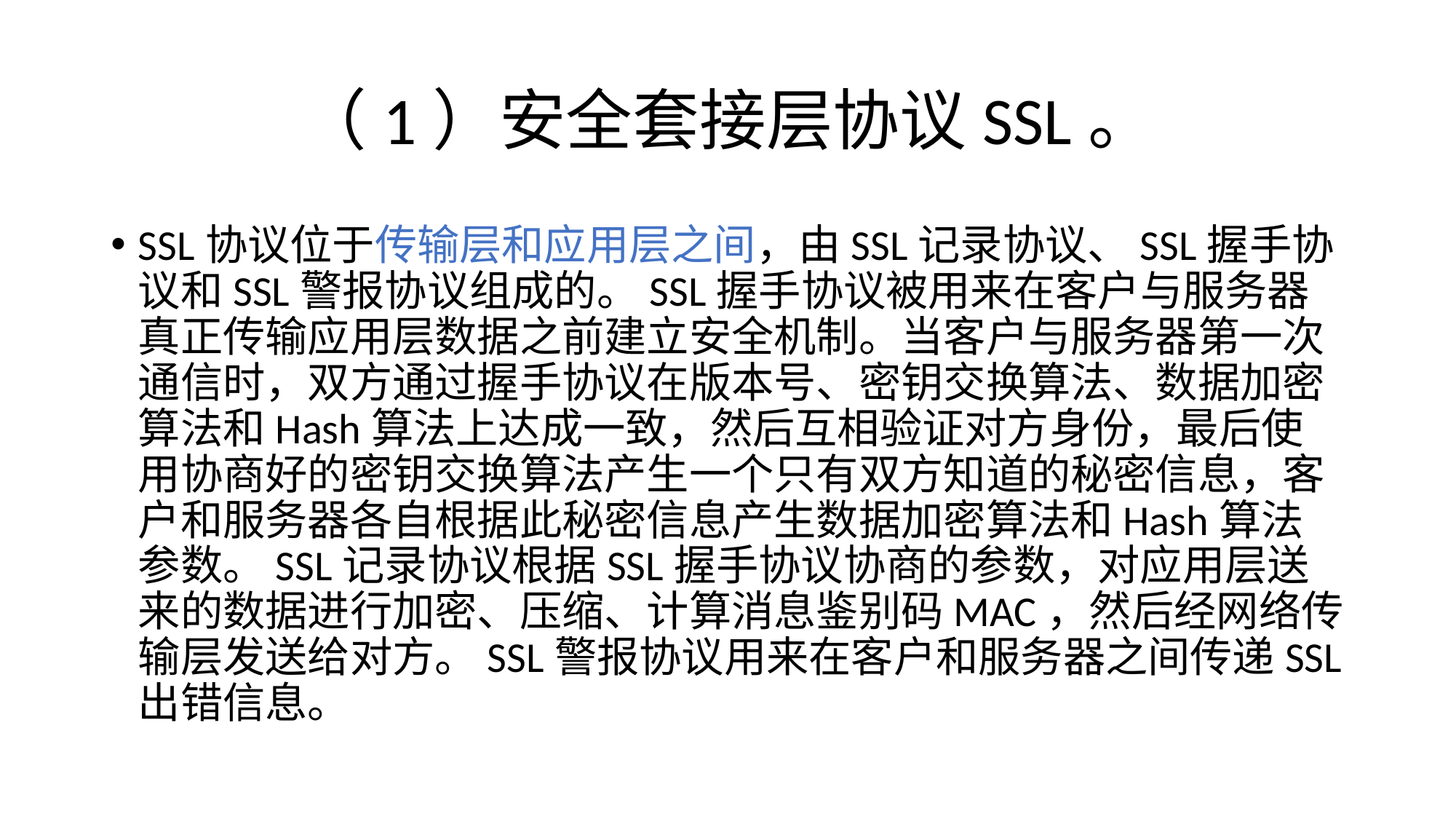

# （1）安全套接层协议SSL。
SSL协议位于传输层和应用层之间，由SSL记录协议、SSL握手协议和SSL警报协议组成的。SSL握手协议被用来在客户与服务器真正传输应用层数据之前建立安全机制。当客户与服务器第一次通信时，双方通过握手协议在版本号、密钥交换算法、数据加密算法和Hash算法上达成一致，然后互相验证对方身份，最后使用协商好的密钥交换算法产生一个只有双方知道的秘密信息，客户和服务器各自根据此秘密信息产生数据加密算法和Hash算法参数。SSL记录协议根据SSL握手协议协商的参数，对应用层送来的数据进行加密、压缩、计算消息鉴别码MAC，然后经网络传输层发送给对方。SSL警报协议用来在客户和服务器之间传递SSL出错信息。